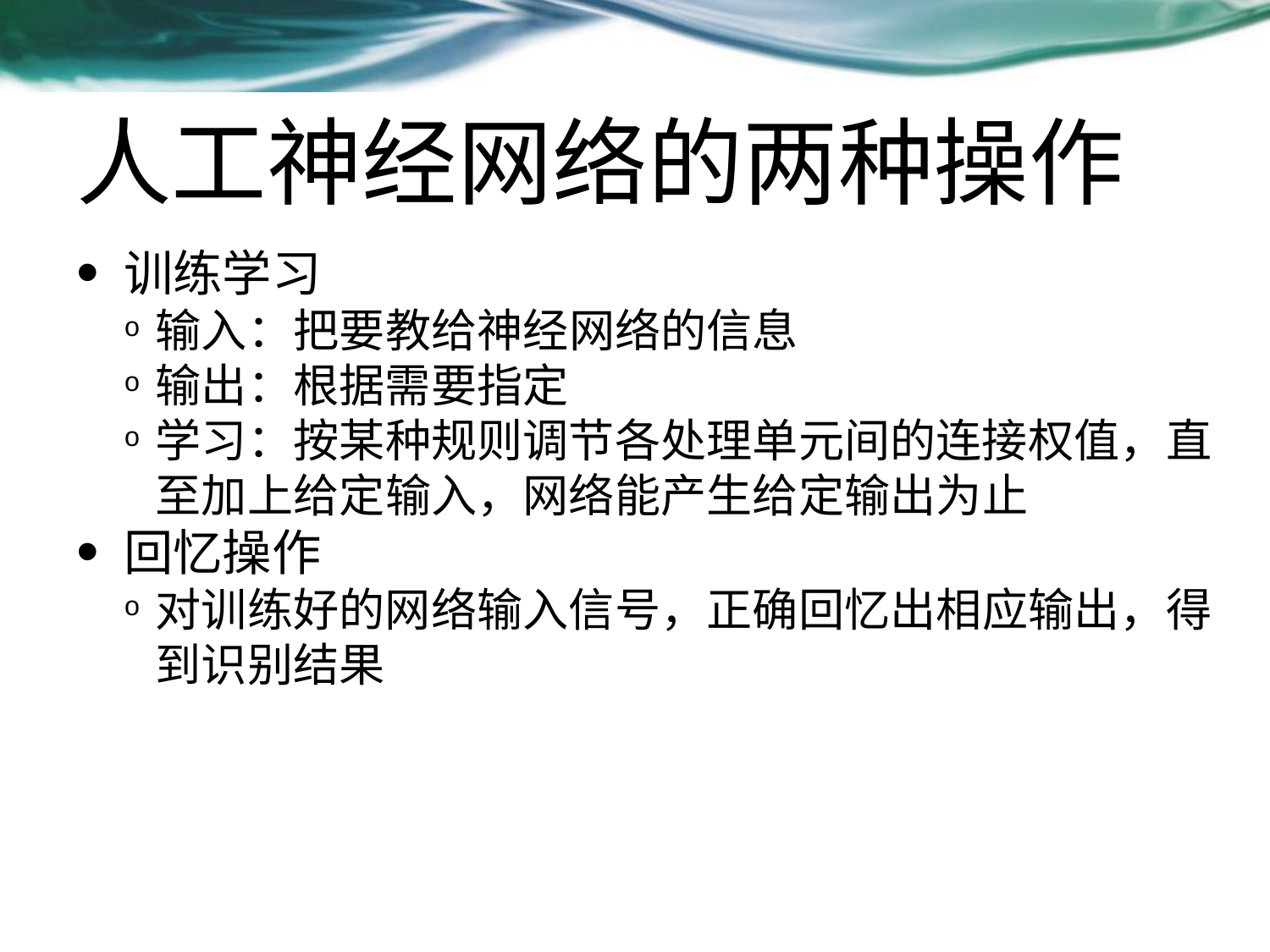

# 人工神经网络的两种操作
训练学习
输入：把要教给神经网络的信息
输出：根据需要指定
学习：按某种规则调节各处理单元间的连接权值，直至加上给定输入，网络能产生给定输出为止
回忆操作
对训练好的网络输入信号，正确回忆出相应输出，得到识别结果